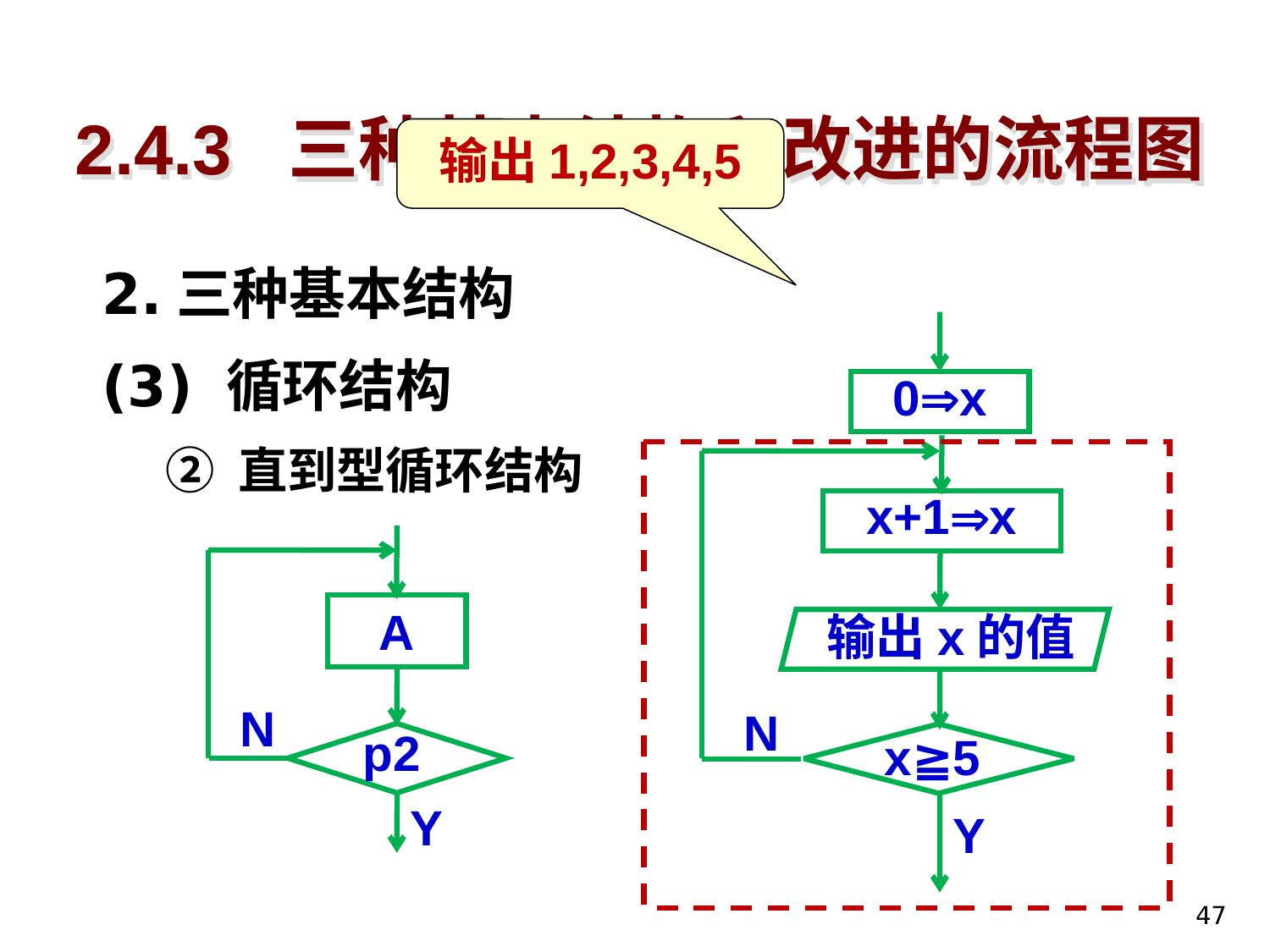

# 2.4.3  三种基本结构和改进的流程图
输出1,2,3,4,5
2.三种基本结构
(3) 循环结构
② 直到型循环结构
0⇒x

x+1⇒x
A
输出x的值

N
N
p2

x≧5

Y
Y
47